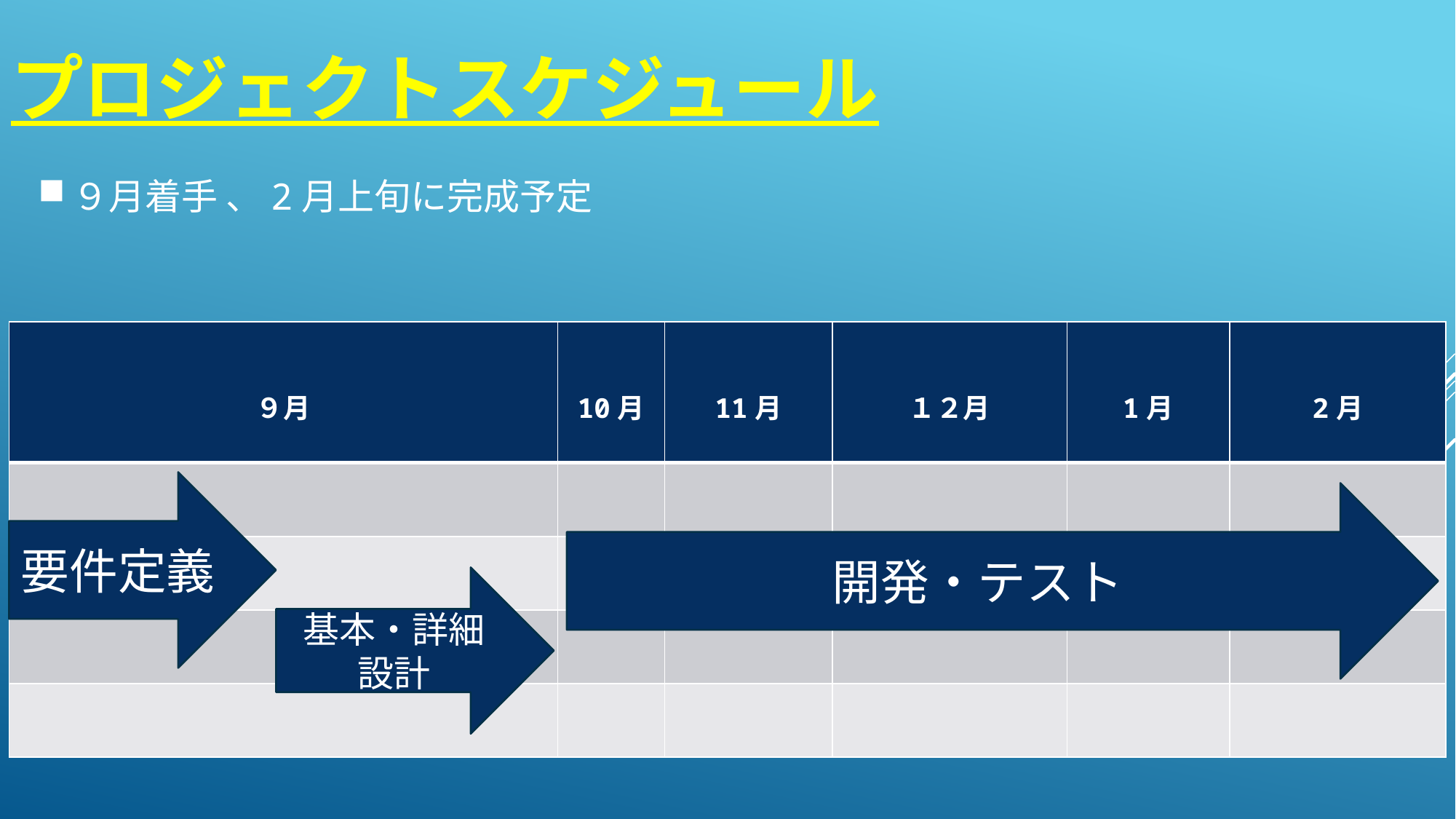

# プロジェクトスケジュール
９月着手 、2月上旬に完成予定
| ９月 | 10月 | 11月 | １２月 | 1月 | 2月 |
| --- | --- | --- | --- | --- | --- |
|  |  |  |  |  |  |
|  |  |  |  |  |  |
|  |  |  |  |  |  |
|  |  |  |  |  |  |
要件定義
開発・テスト
基本・詳細設計